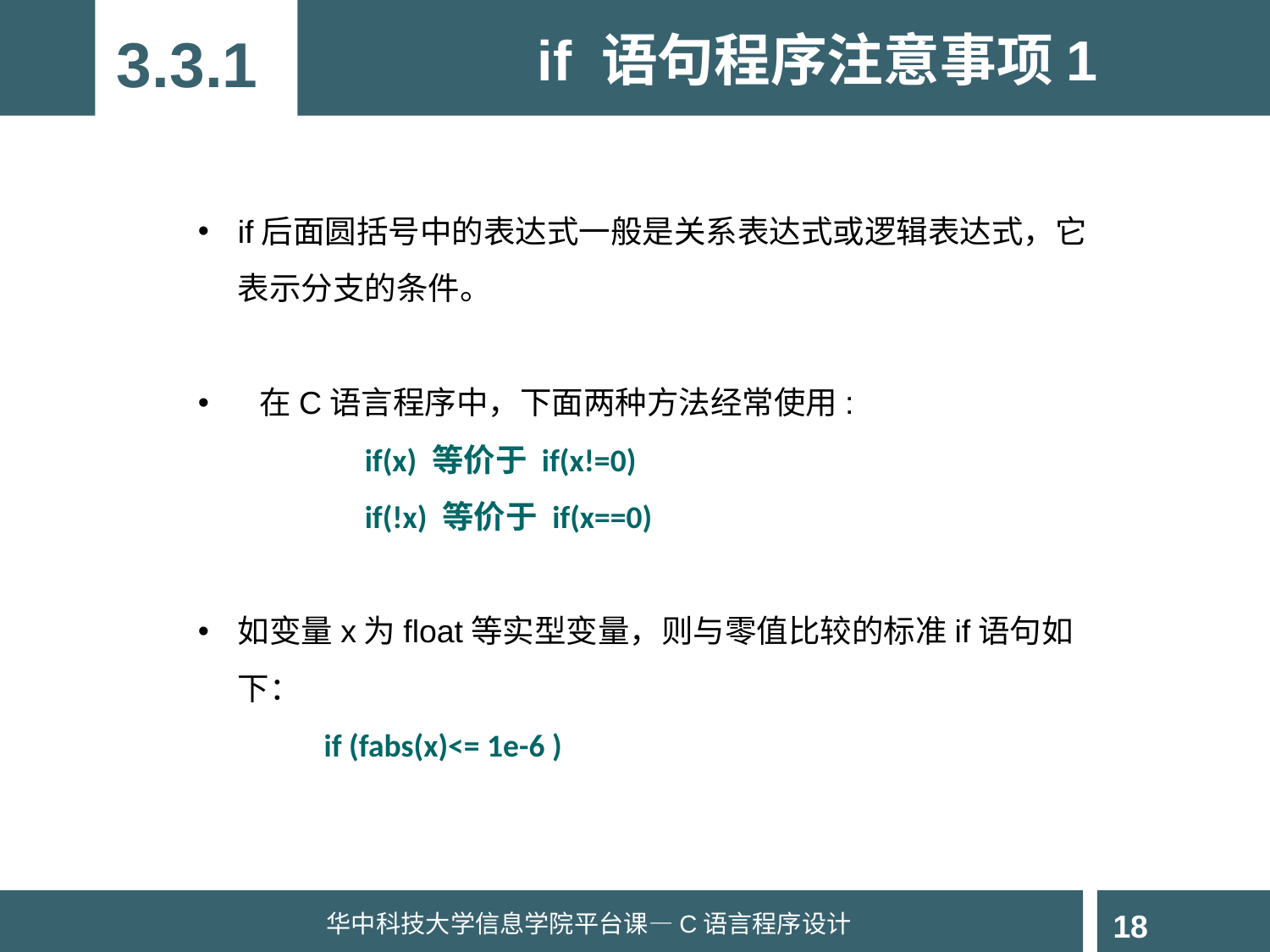

if 语句程序注意事项1
3.3.1
if后面圆括号中的表达式一般是关系表达式或逻辑表达式，它表示分支的条件。

  在C语言程序中，下面两种方法经常使用:
		if(x) 等价于 if(x!=0)
         	if(!x) 等价于 if(x==0)

如变量x为float等实型变量，则与零值比较的标准if语句如下：
  	            if (fabs(x)<= 1e-6 )